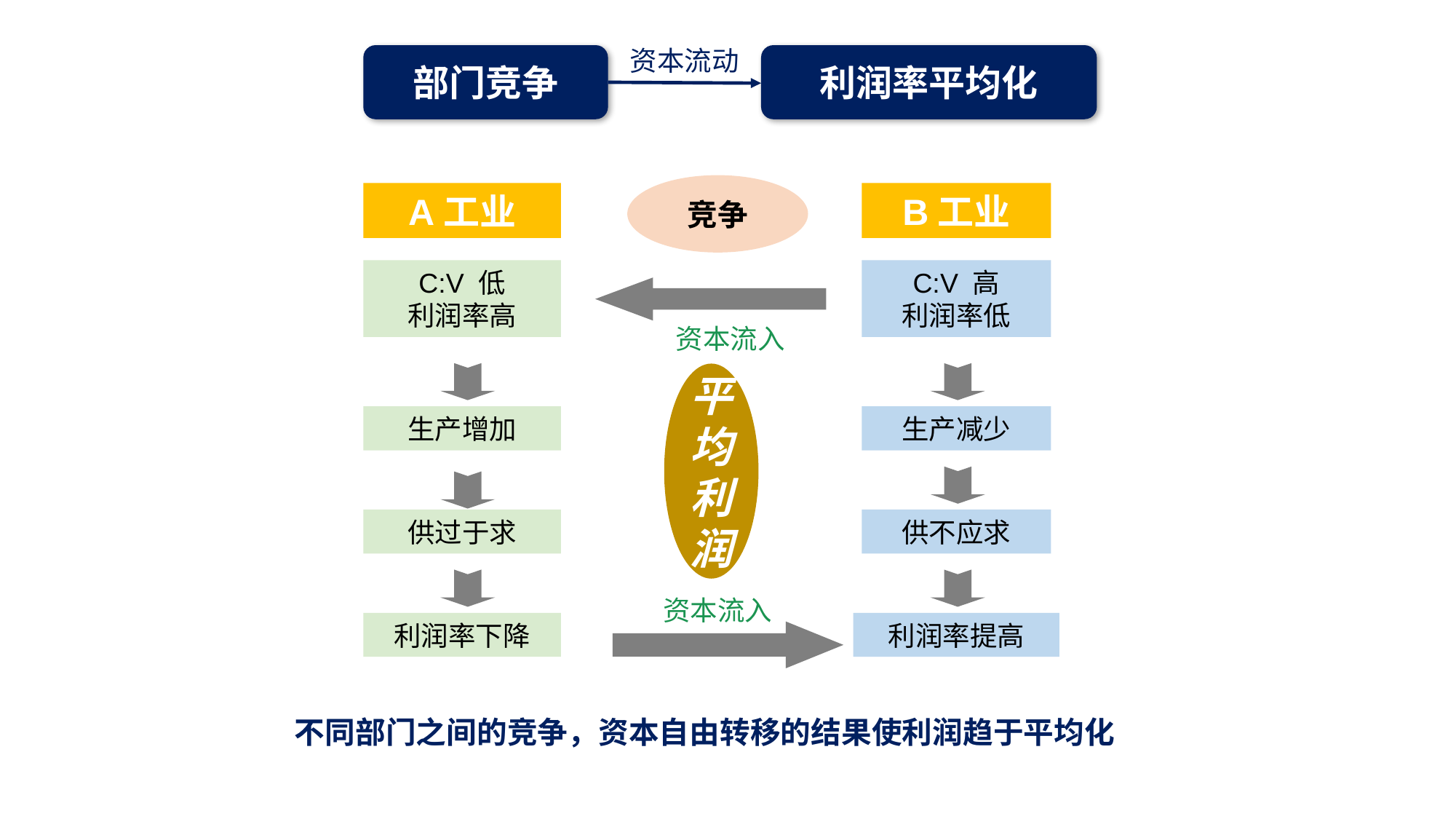

资本流动
部门竞争
利润率平均化
竞争
A工业
B工业
C:V 低
利润率高
C:V 高
利润率低

资本流入

平均利润
生产增加
生产减少

供过于求
供不应求

资本流入
利润率下降
利润率提高

不同部门之间的竞争，资本自由转移的结果使利润趋于平均化